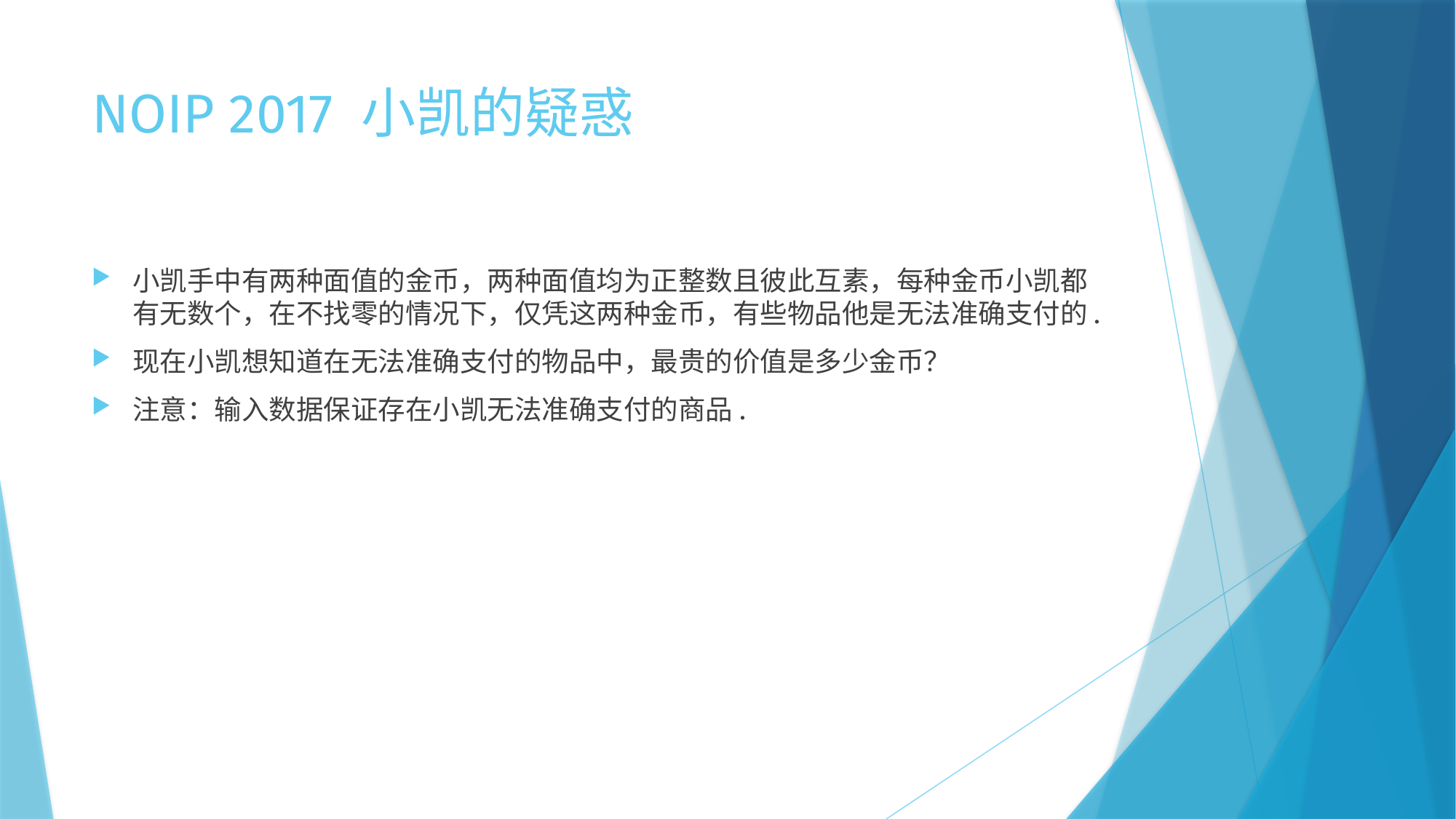

# NOIP 2017 小凯的疑惑
小凯手中有两种面值的金币，两种面值均为正整数且彼此互素，每种金币小凯都有无数个，在不找零的情况下，仅凭这两种金币，有些物品他是无法准确支付的.
现在小凯想知道在无法准确支付的物品中，最贵的价值是多少金币？
注意：输入数据保证存在小凯无法准确支付的商品.